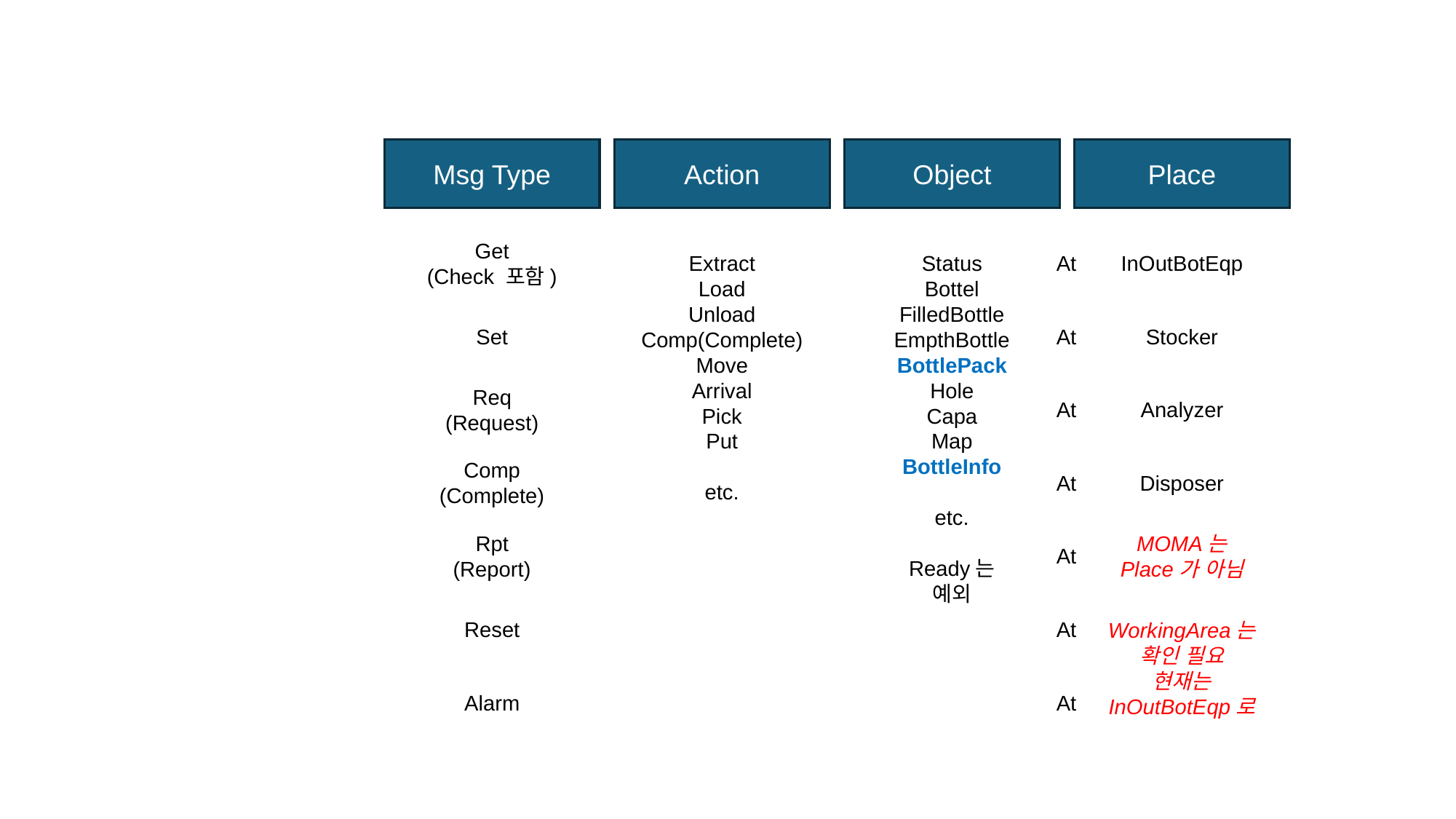

Msg Type
Action
Object
Place
Get
(Check 포함)
Extract
Load
Unload
Comp(Complete)
Move
Arrival
Pick
Put

etc.
Status
Bottel
FilledBottle
EmpthBottle
BottlePack
Hole
Capa
Map
BottleInfo

etc.

Ready는
예외
At
InOutBotEqp
Set
At
Stocker
Req
(Request)
At
Analyzer
Comp
(Complete)
At
Disposer
Rpt
(Report)
MOMA는
Place가 아님
At
Reset
At
WorkingArea는
확인 필요
현재는
InOutBotEqp로
Alarm
At